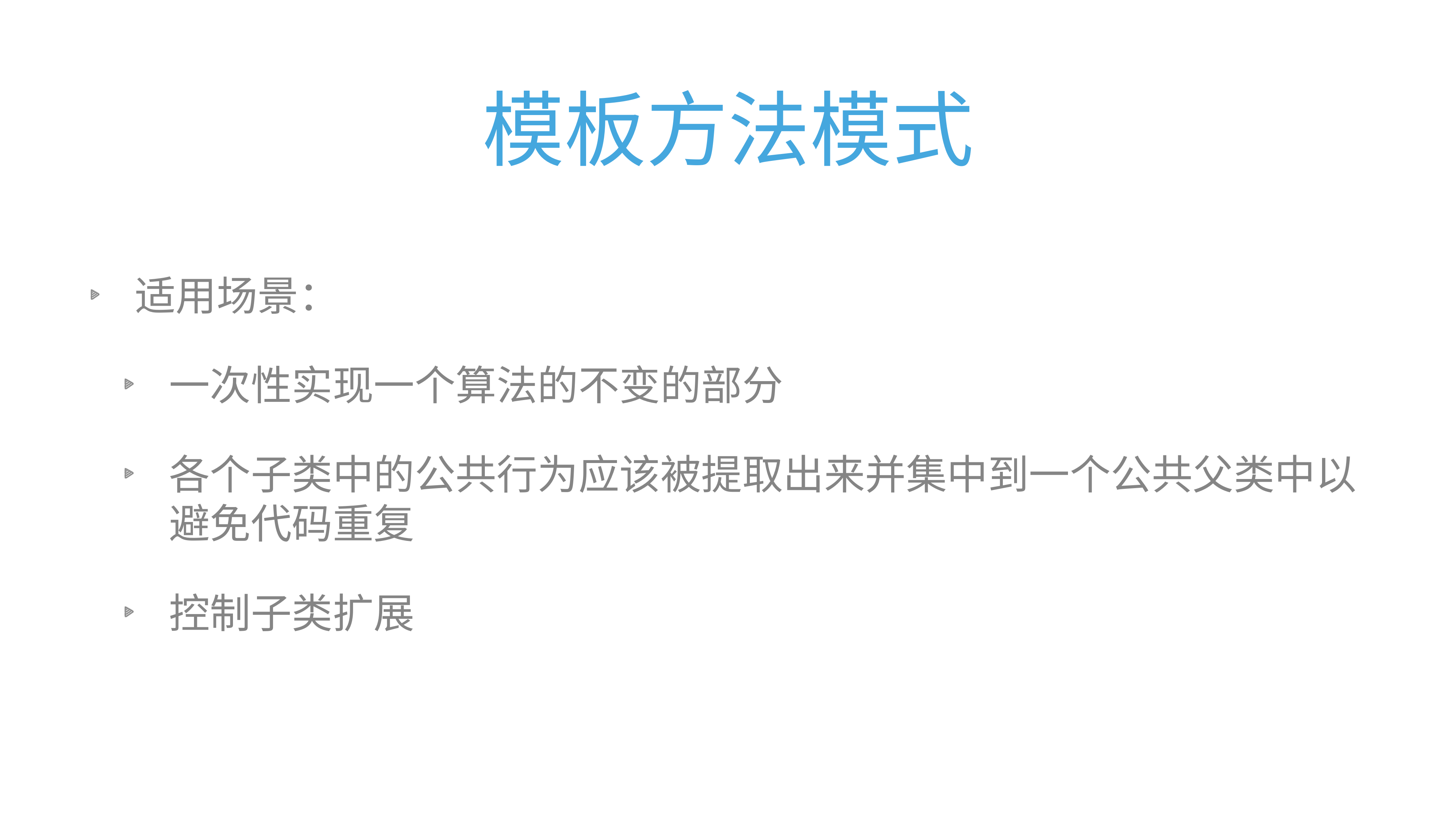

# 模板方法模式
适用场景：
一次性实现一个算法的不变的部分
各个子类中的公共行为应该被提取出来并集中到一个公共父类中以避免代码重复
控制子类扩展